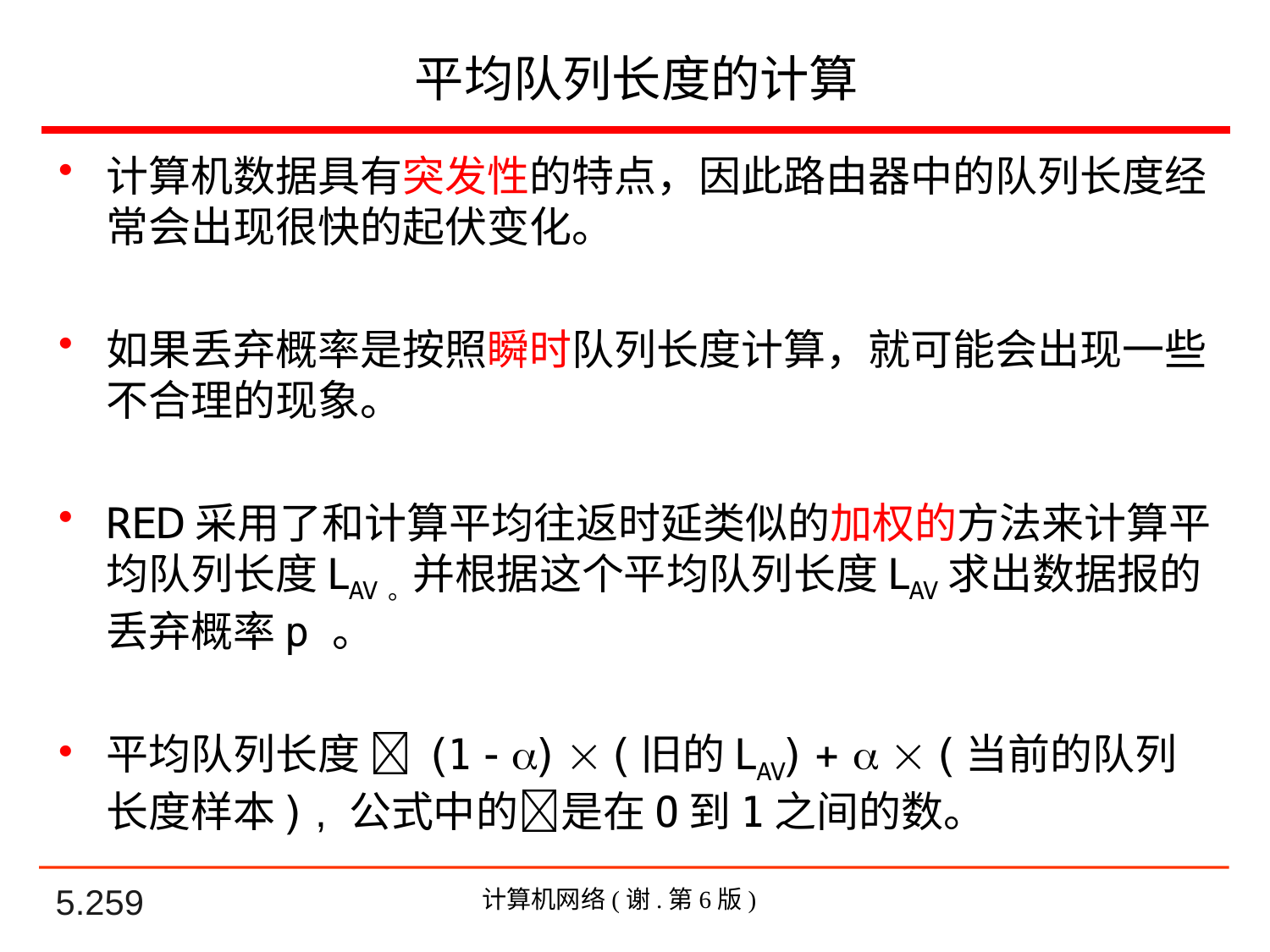

# 平均队列长度的计算
计算机数据具有突发性的特点，因此路由器中的队列长度经常会出现很快的起伏变化。

如果丢弃概率是按照瞬时队列长度计算，就可能会出现一些不合理的现象。

RED采用了和计算平均往返时延类似的加权的方法来计算平均队列长度LAV。并根据这个平均队列长度LAV求出数据报的丢弃概率p 。

平均队列长度 = (1 − α) × (旧的LAV) + α × (当前的队列长度样本) , 公式中的α是在0到1之间的数。